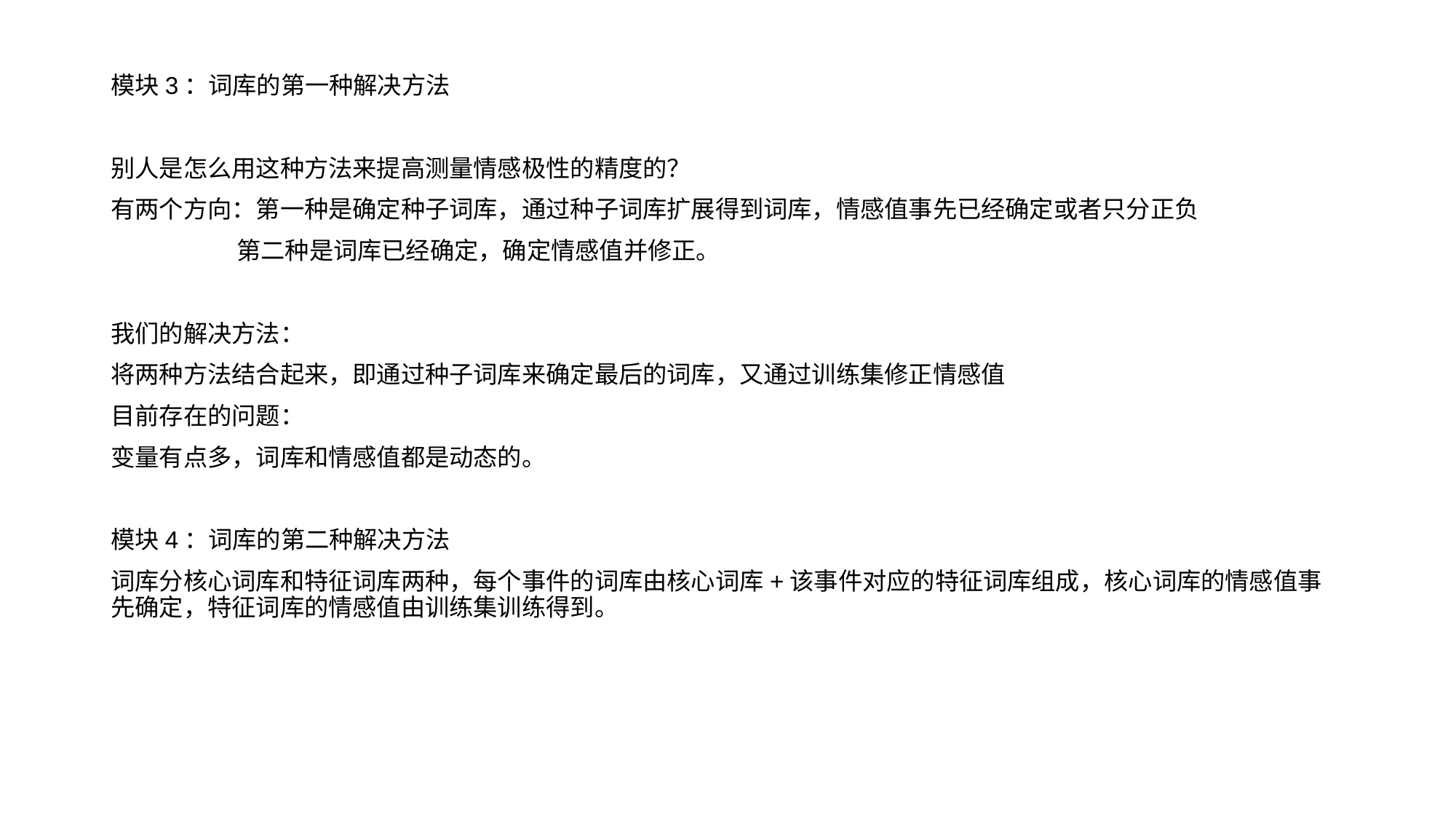

模块3：词库的第一种解决方法

别人是怎么用这种方法来提高测量情感极性的精度的？
有两个方向：第一种是确定种子词库，通过种子词库扩展得到词库，情感值事先已经确定或者只分正负
                      第二种是词库已经确定，确定情感值并修正。

我们的解决方法：
将两种方法结合起来，即通过种子词库来确定最后的词库，又通过训练集修正情感值
目前存在的问题：
变量有点多，词库和情感值都是动态的。

模块4：词库的第二种解决方法
词库分核心词库和特征词库两种，每个事件的词库由核心词库+该事件对应的特征词库组成，核心词库的情感值事先确定，特征词库的情感值由训练集训练得到。